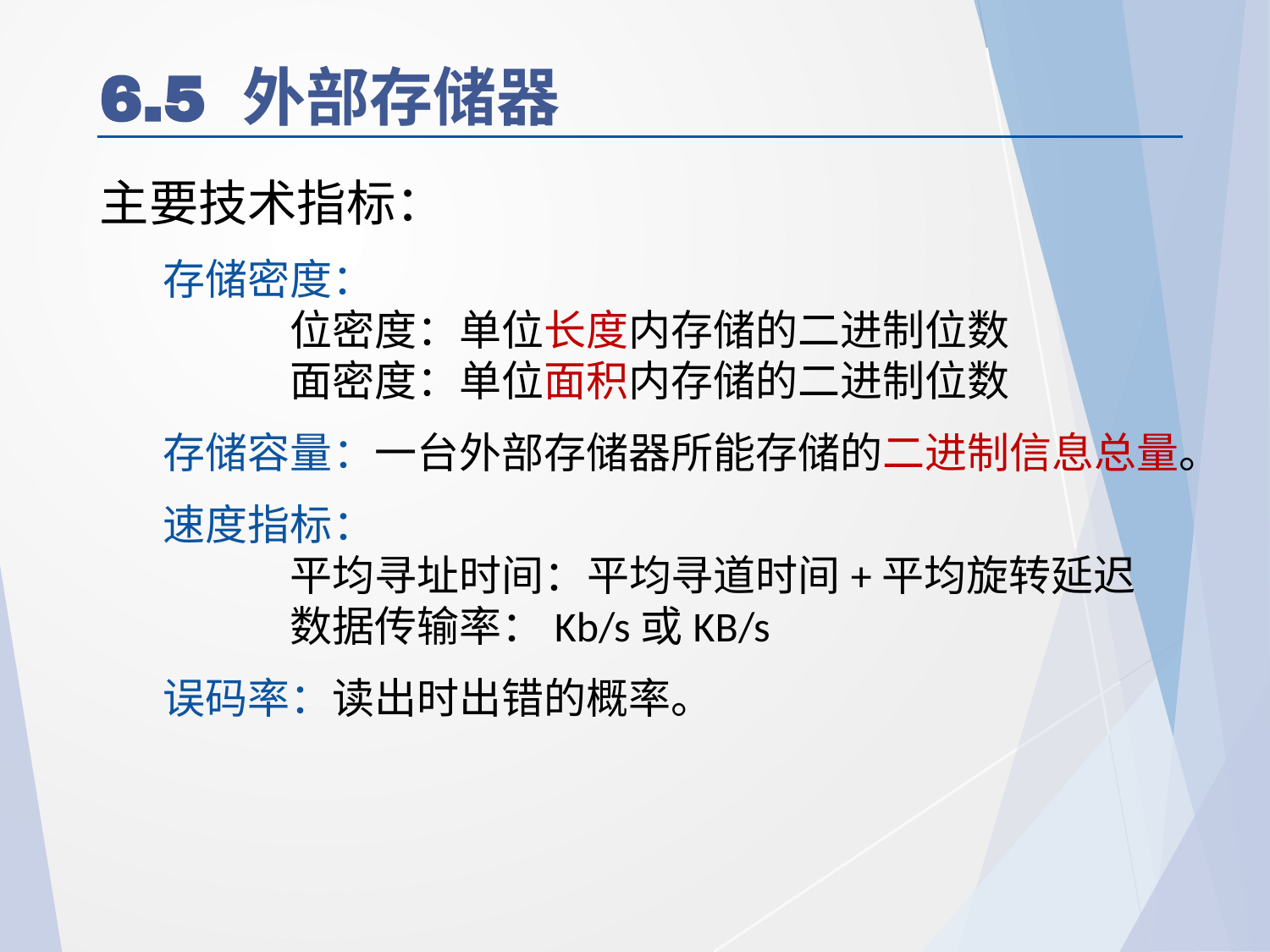

# 6.5 外部存储器
主要技术指标：
存储密度：
	位密度：单位长度内存储的二进制位数
	面密度：单位面积内存储的二进制位数
存储容量：一台外部存储器所能存储的二进制信息总量。
速度指标：
	平均寻址时间：平均寻道时间+平均旋转延迟
	数据传输率：Kb/s或KB/s
误码率：读出时出错的概率。